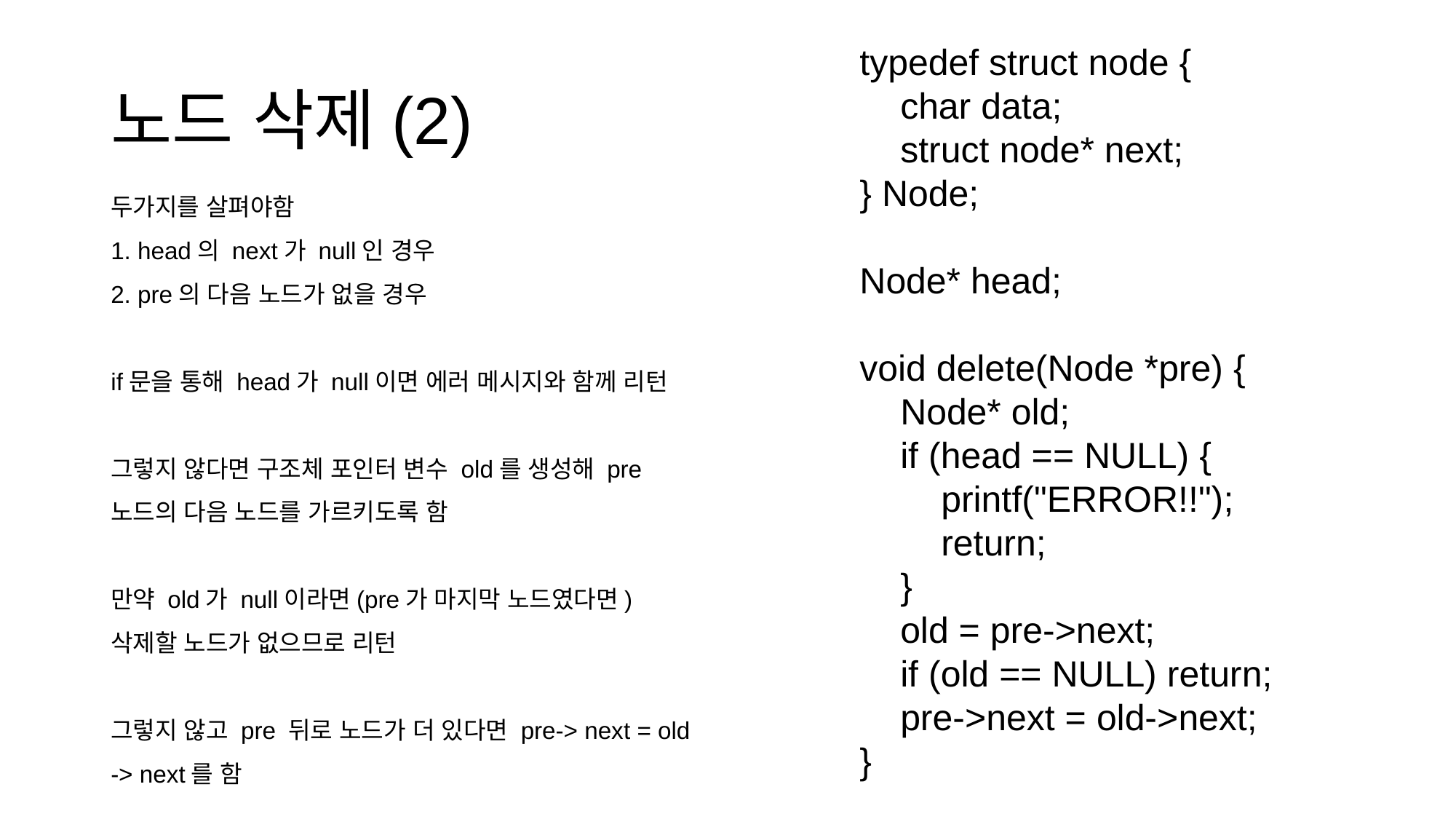

typedef struct node {
    char data;
    struct node* next;
} Node;

Node* head;

void delete(Node *pre) {
    Node* old;
    if (head == NULL) {
        printf("ERROR!!");
        return;
    }
    old = pre->next;
    if (old == NULL) return;
    pre->next = old->next;
}
# 노드 삭제(2)
두가지를 살펴야함
1. head의 next가 null인 경우
2. pre의 다음 노드가 없을 경우

if문을 통해 head가 null이면 에러 메시지와 함께 리턴

그렇지 않다면 구조체 포인터 변수 old를 생성해 pre 노드의 다음 노드를 가르키도록 함

만약 old가 null이라면(pre가 마지막 노드였다면) 삭제할 노드가 없으므로 리턴

그렇지 않고 pre 뒤로 노드가 더 있다면 pre-> next = old -> next를 함